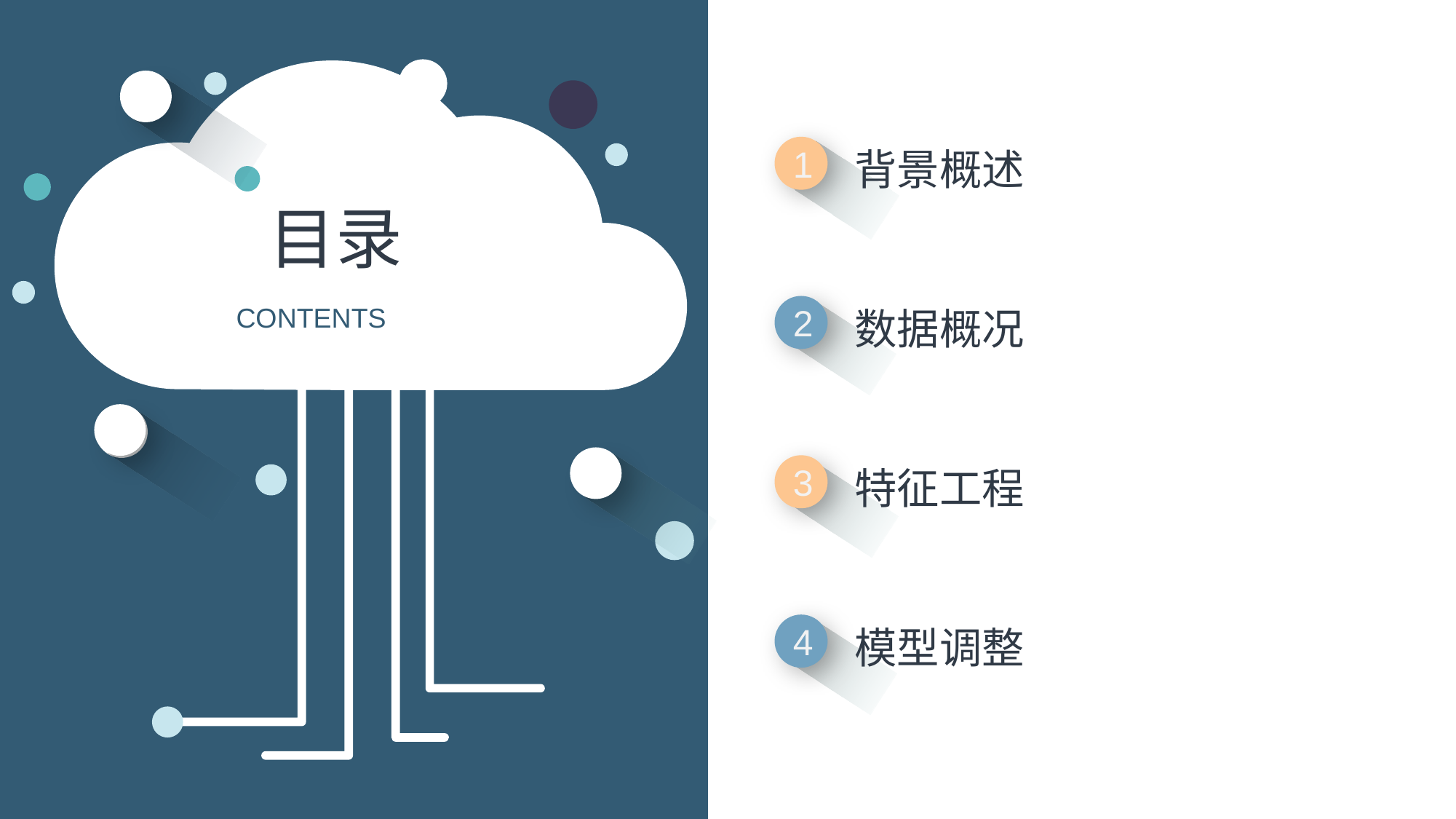

1
背景概述

目录
CONTENTS
2
数据概况

3
特征工程

4
模型调整